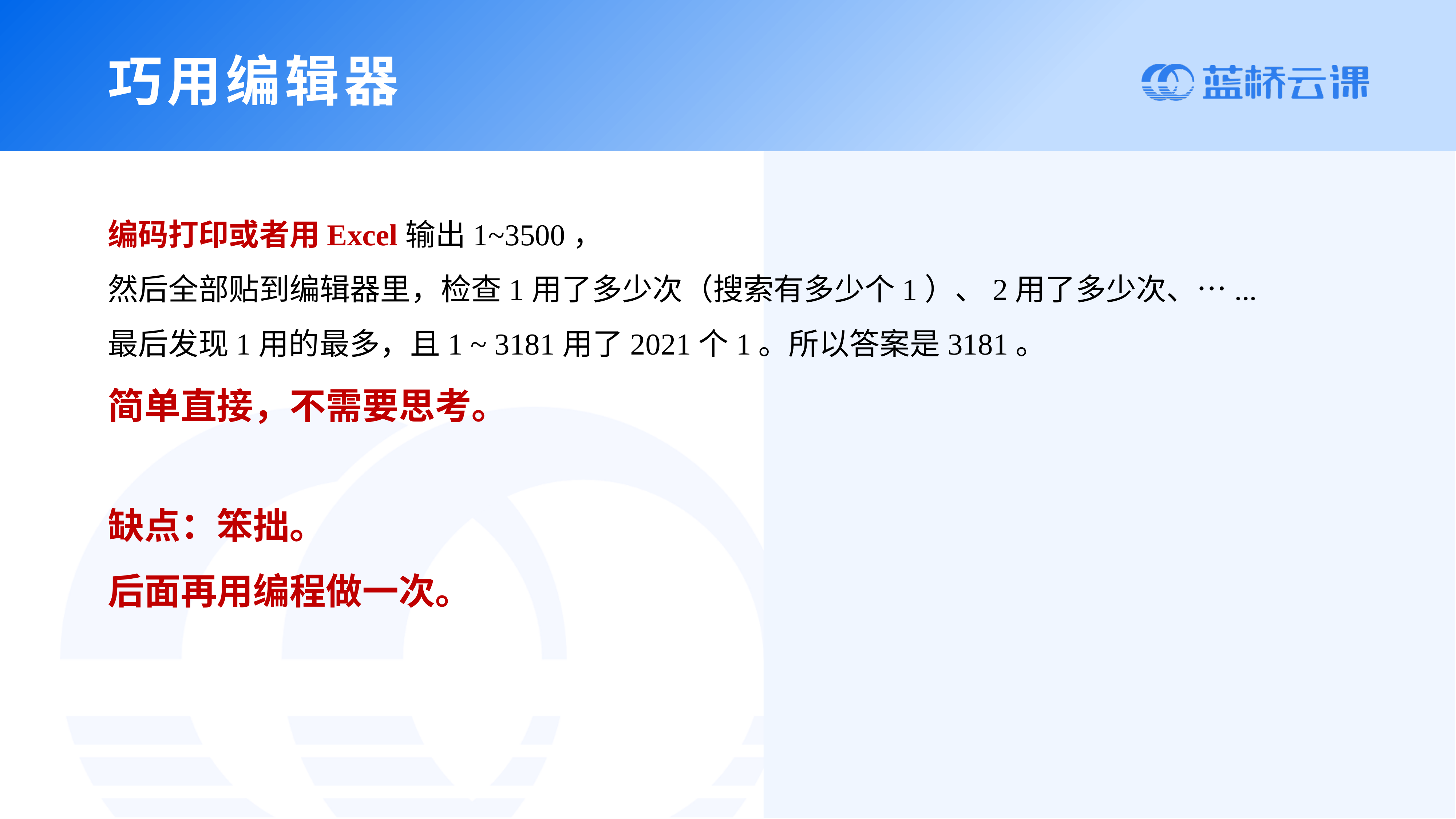

巧用编辑器
编码打印或者用Excel输出1~3500，
然后全部贴到编辑器里，检查1用了多少次（搜索有多少个1）、2用了多少次、…...最后发现1用的最多，且1 ~ 3181用了2021个1。所以答案是3181。
简单直接，不需要思考。

缺点：笨拙。
后面再用编程做一次。